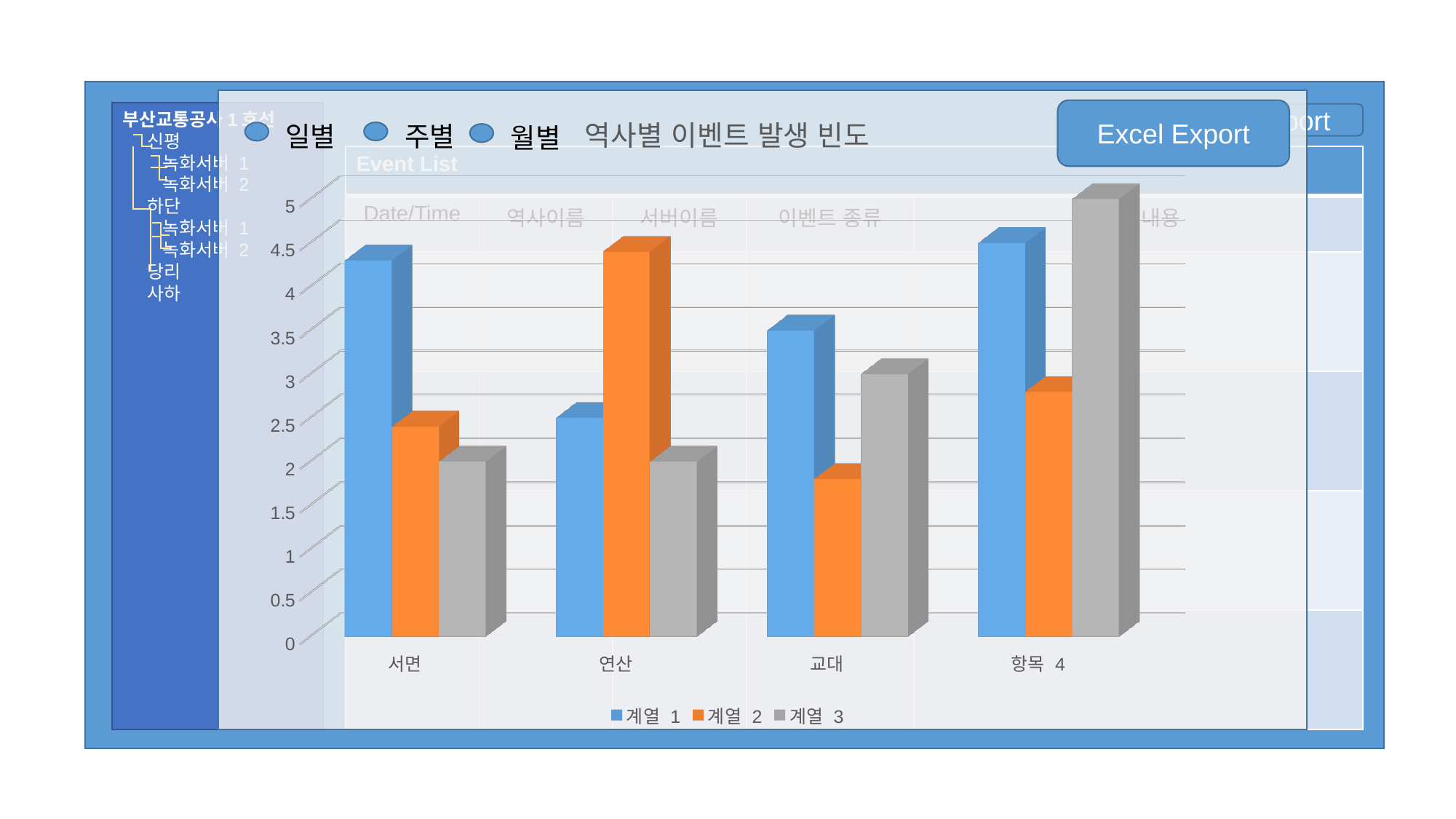

[unsupported chart]

Excel Export
부산교통공사1호선
    신평
       녹화서버 1
       녹화서버 2
    하단
       녹화서버 1
       녹화서버 2
    당리
    사하
Report
주별
일별
월별

| Event List |  |  |  |  |
| --- | --- | --- | --- | --- |
| Date/Time | 역사이름 | 서버이름 | 이벤트 종류 | 세부 내용 |
|  |  |  |  |  |
|  |  |  |  |  |
|  |  |  |  |  |
|  |  |  |  |  |